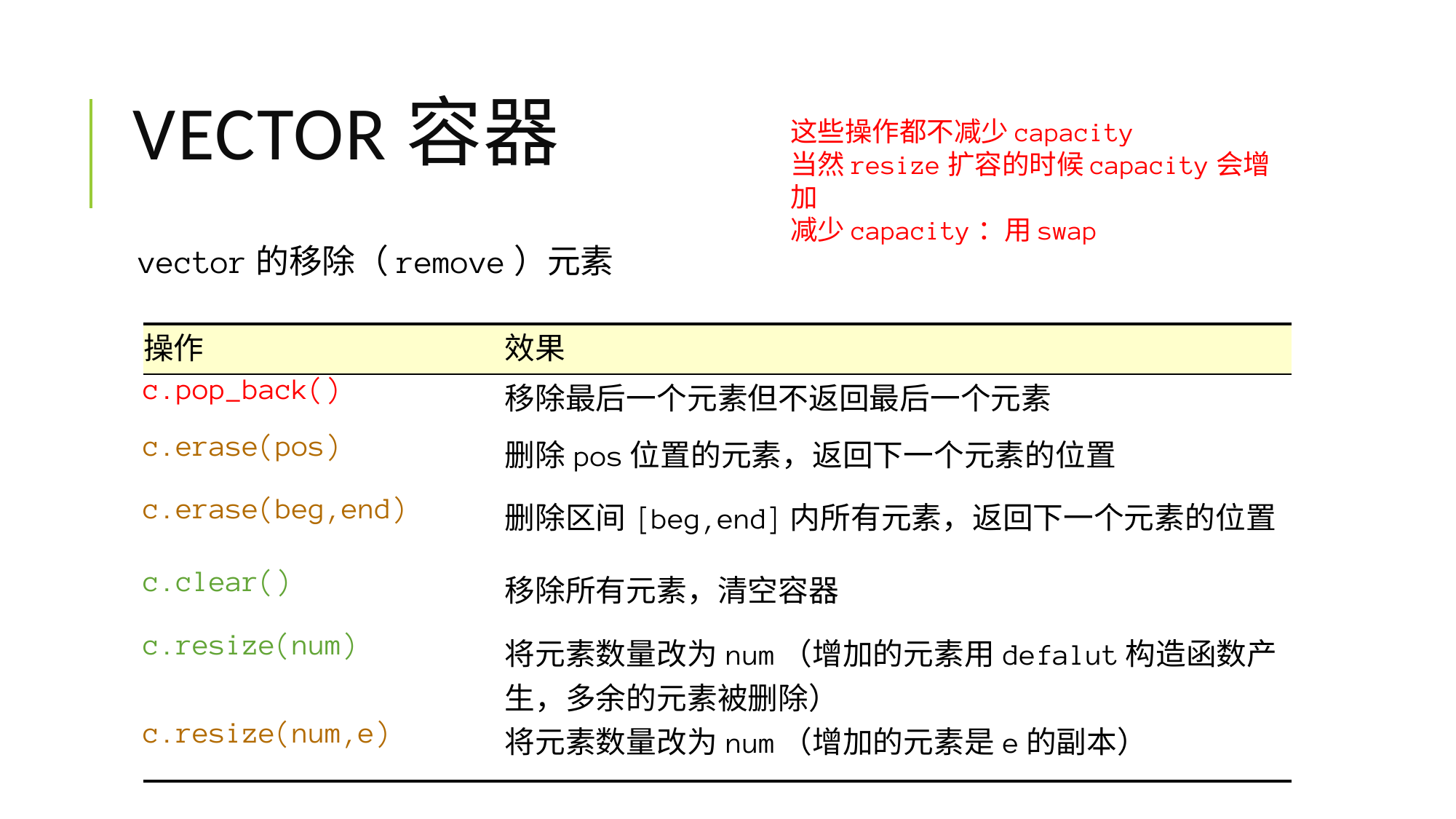

# vector容器
这些操作都不减少capacity
当然resize扩容的时候capacity会增加
减少capacity：用swap
vector的移除（remove）元素
| 操作 | 效果 |
| --- | --- |
| c.pop\_back() | 移除最后一个元素但不返回最后一个元素 |
| c.erase(pos) | 删除pos位置的元素，返回下一个元素的位置 |
| c.erase(beg,end) | 删除区间[beg,end]内所有元素，返回下一个元素的位置 |
| c.clear() | 移除所有元素，清空容器 |
| c.resize(num) | 将元素数量改为num（增加的元素用defalut构造函数产生，多余的元素被删除） |
| c.resize(num,e) | 将元素数量改为num（增加的元素是e的副本） |